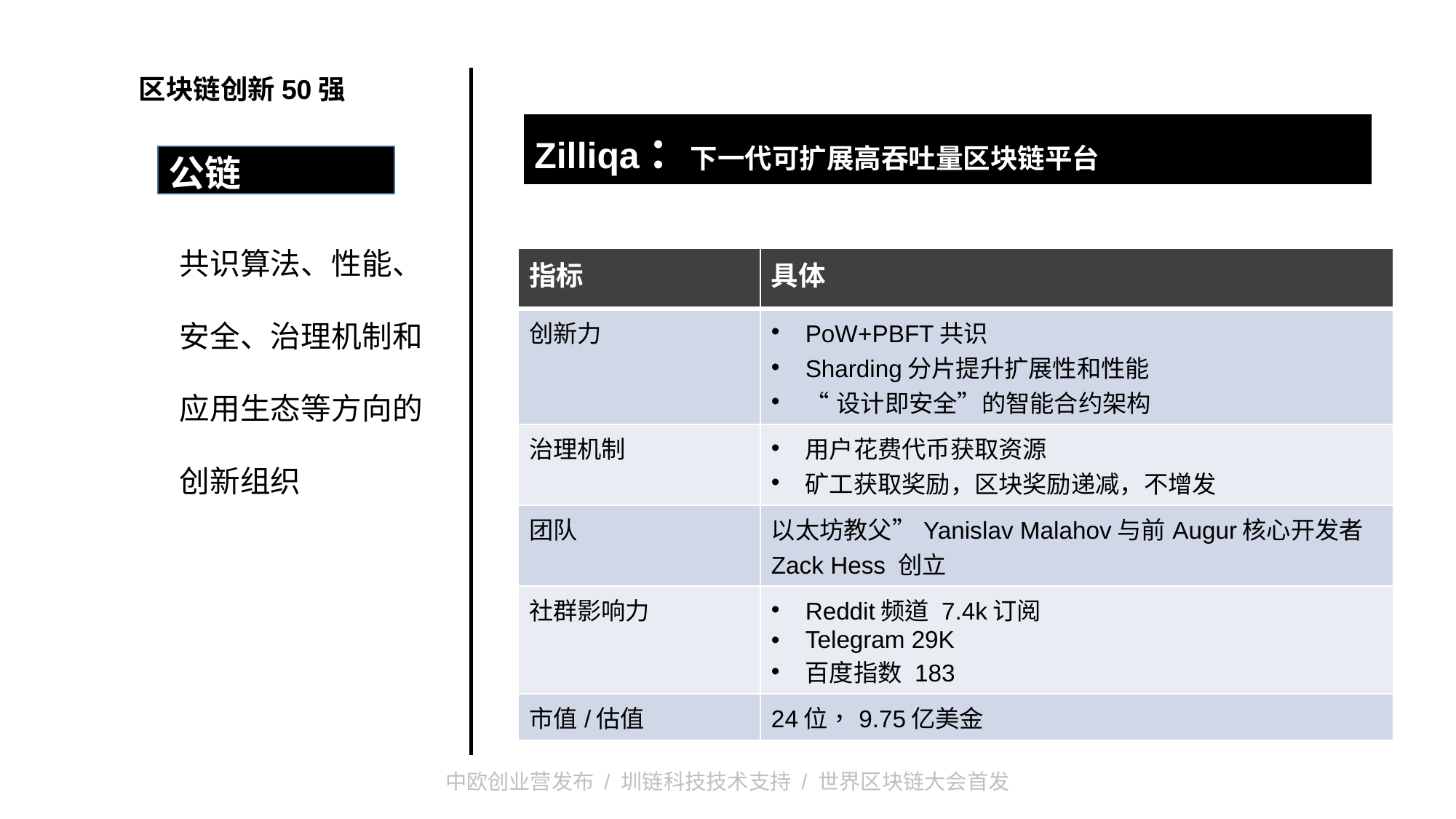

区块链创新50强
| Zilliqa：下一代可扩展高吞吐量区块链平台 |
| --- |
|  |
公链
共识算法、性能、
安全、治理机制和
应用生态等方向的
创新组织
| 指标 | 具体 |
| --- | --- |
| 创新力 | PoW+PBFT共识 Sharding分片提升扩展性和性能 “设计即安全”的智能合约架构 |
| 治理机制 | 用户花费代币获取资源 矿工获取奖励，区块奖励递减，不增发 |
| 团队 | 以太坊教父”Yanislav Malahov与前Augur核心开发者Zack Hess 创立 |
| 社群影响力 | Reddit频道 7.4k订阅 Telegram 29K 百度指数 183 |
| 市值/估值 | 24位，9.75亿美金 |
中欧创业营发布 / 圳链科技技术支持 / 世界区块链大会首发